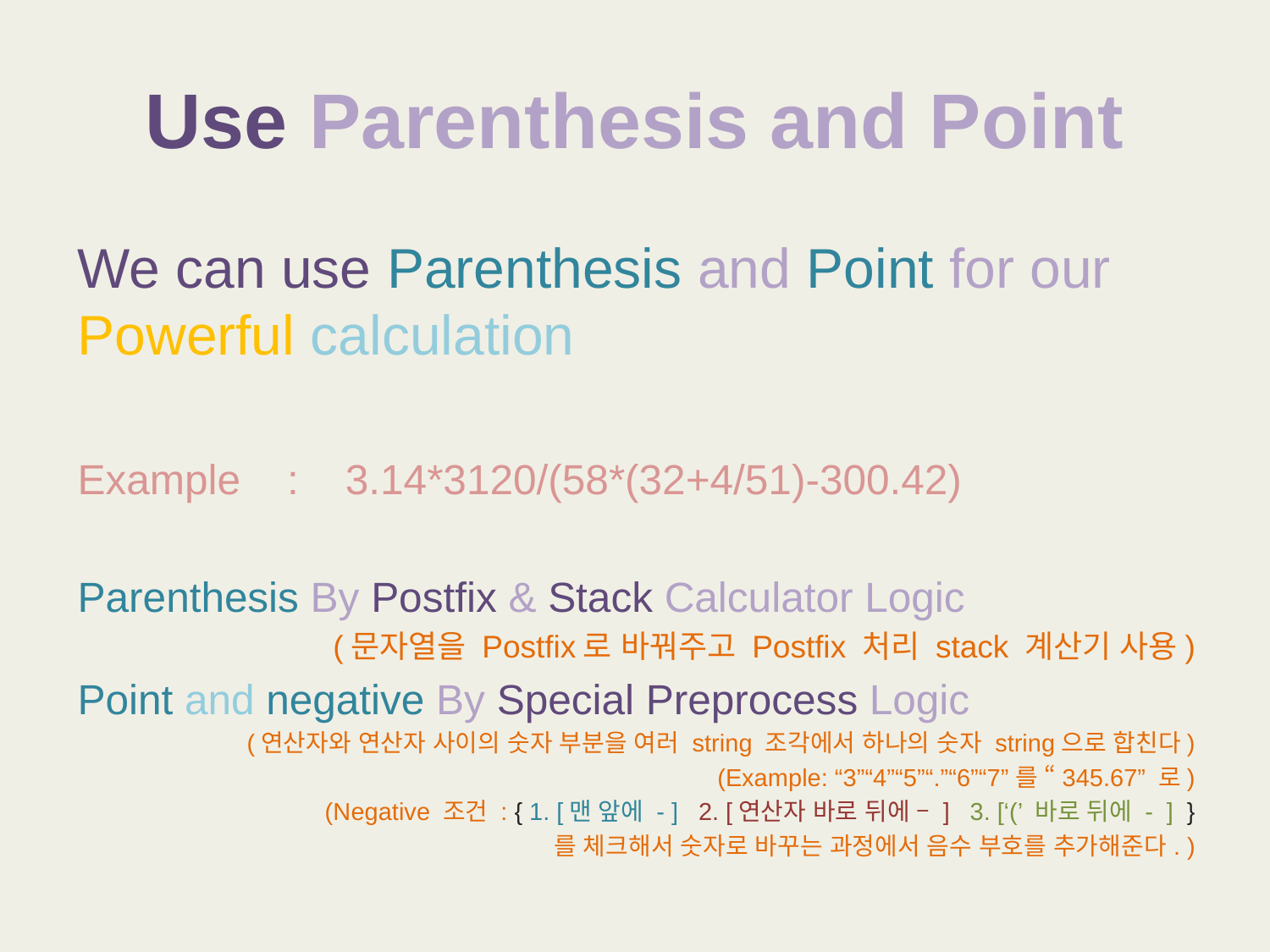

# Use Parenthesis and Point
We can use Parenthesis and Point for our Powerful calculation

Example    :    3.14*3120/(58*(32+4/51)-300.42)

Parenthesis By Postfix & Stack Calculator Logic
(문자열을 Postfix로 바꿔주고 Postfix 처리 stack 계산기 사용)
Point and negative By Special Preprocess Logic
(연산자와 연산자 사이의 숫자 부분을 여러 string 조각에서 하나의 숫자 string으로 합친다)
(Example: “3”“4”“5”“.”“6”“7”를 “345.67” 로)
(Negative 조건 : { 1. [맨 앞에 - ]   2. [연산자 바로 뒤에 – ]   3. [‘(’ 바로 뒤에 -  ]  }
 를 체크해서 숫자로 바꾸는 과정에서 음수 부호를 추가해준다. )